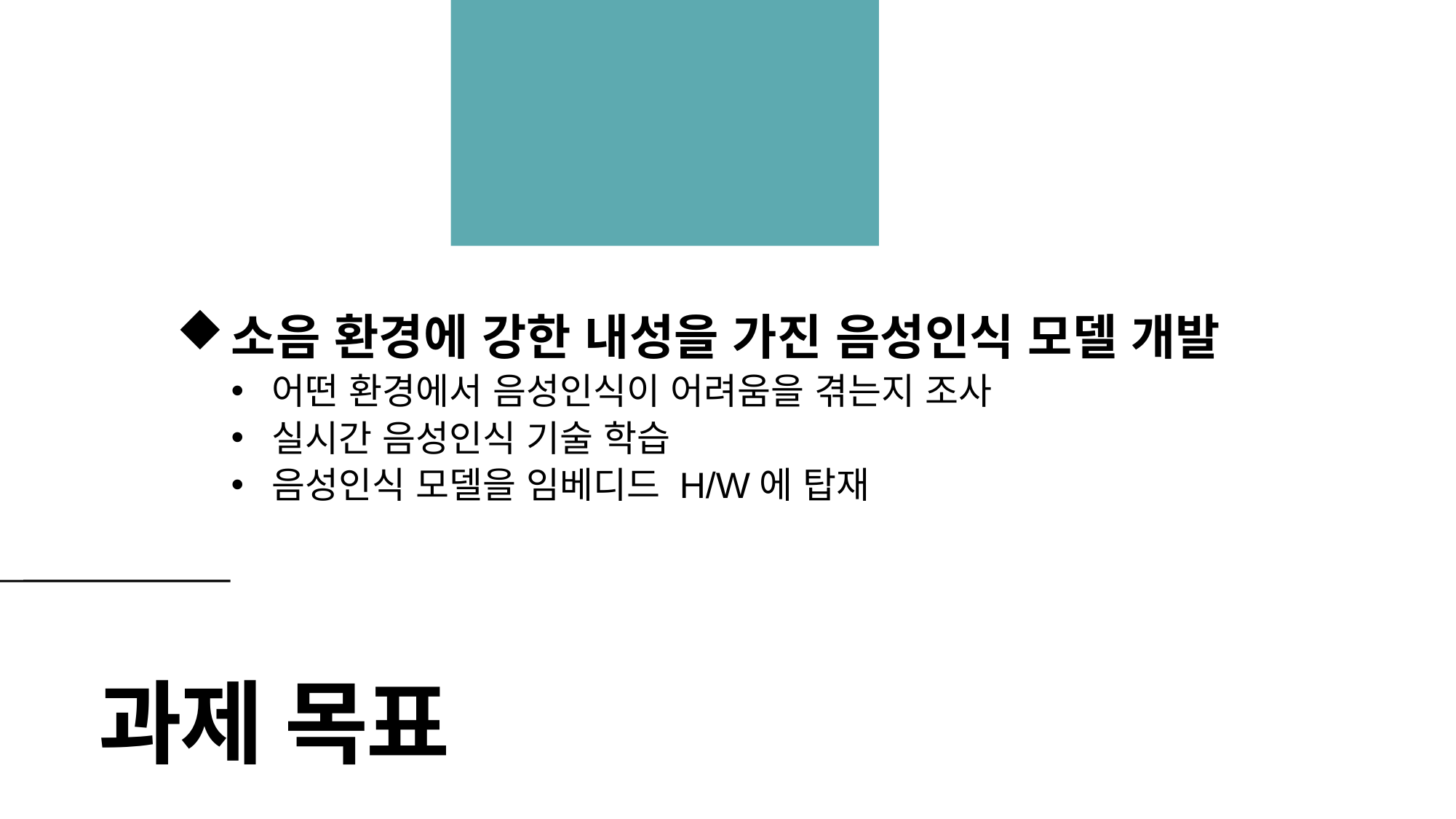

소음 환경에 강한 내성을 가진 음성인식 모델 개발
어떤 환경에서 음성인식이 어려움을 겪는지 조사
실시간 음성인식 기술 학습
음성인식 모델을 임베디드 H/W에 탑재
# 과제 목표